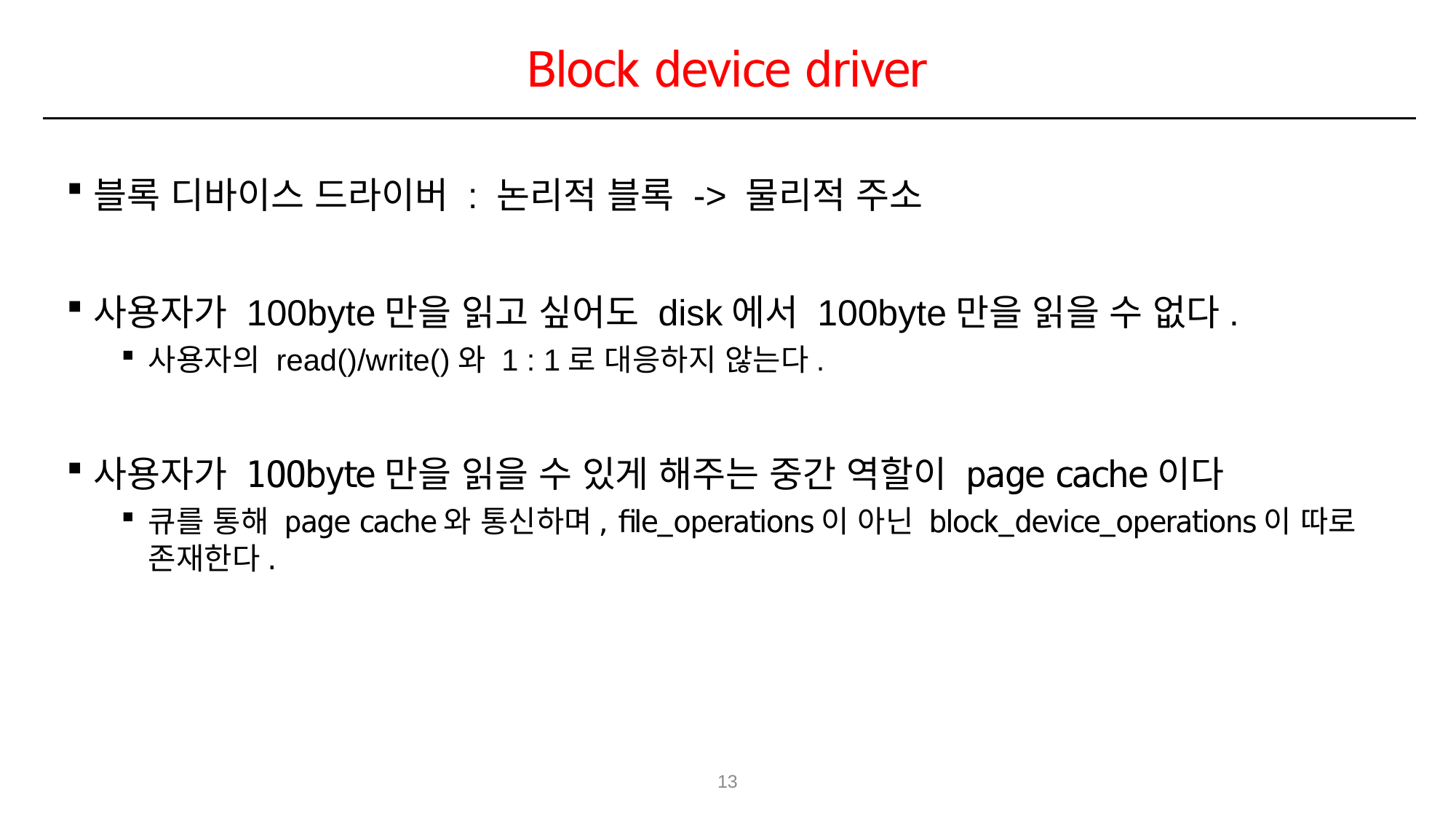

# Block device driver
블록 디바이스 드라이버 : 논리적 블록 -> 물리적 주소

사용자가 100byte만을 읽고 싶어도 disk에서 100byte만을 읽을 수 없다.
사용자의 read()/write()와 1 : 1로 대응하지 않는다.

사용자가 100byte만을 읽을 수 있게 해주는 중간 역할이 page cache이다
큐를 통해 page cache와 통신하며, file_operations이 아닌 block_device_operations이 따로 존재한다.

13